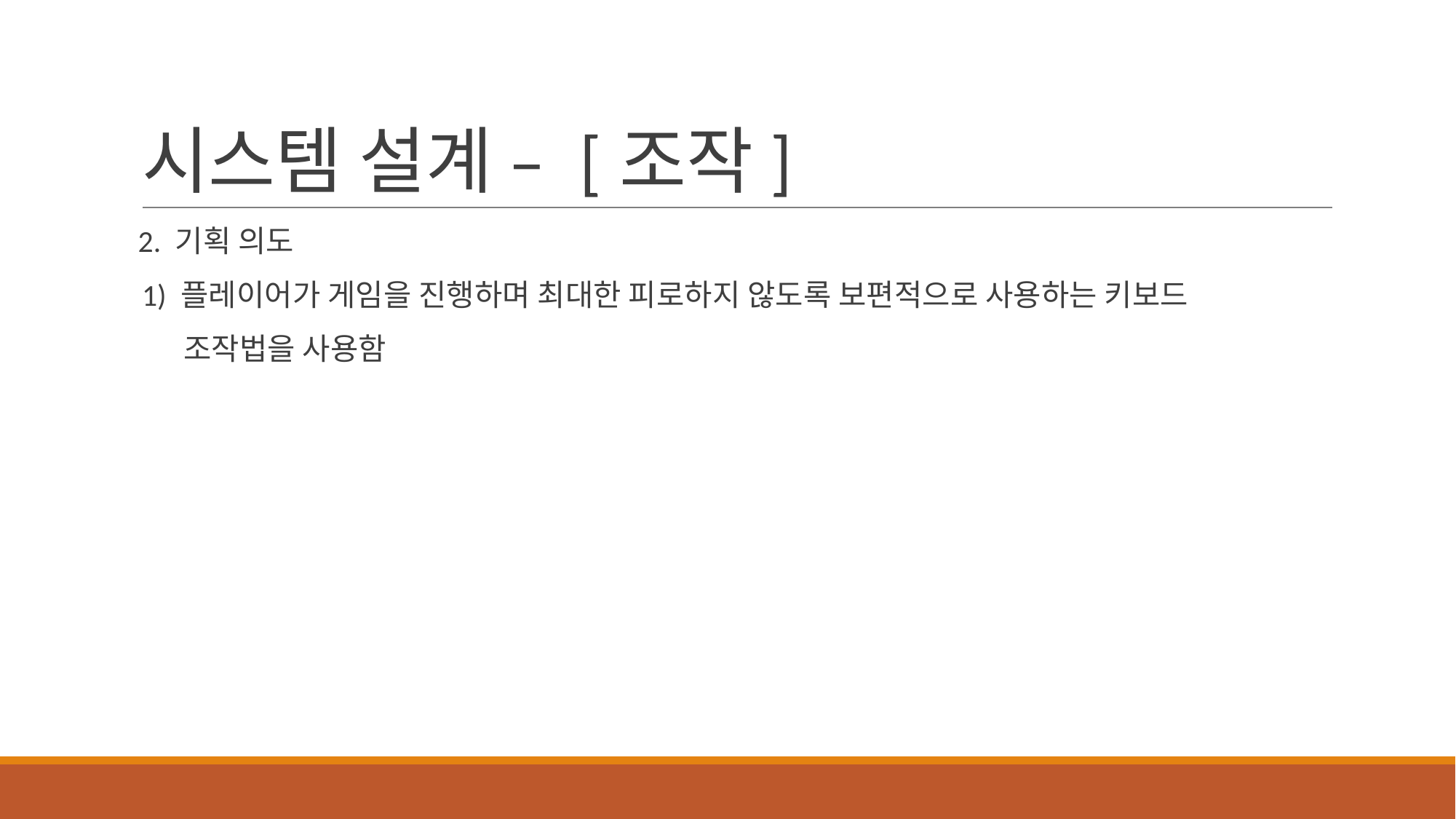

# 시스템 설계 – [조작]
 2. 기획 의도
1) 플레이어가 게임을 진행하며 최대한 피로하지 않도록 보편적으로 사용하는 키보드
     조작법을 사용함